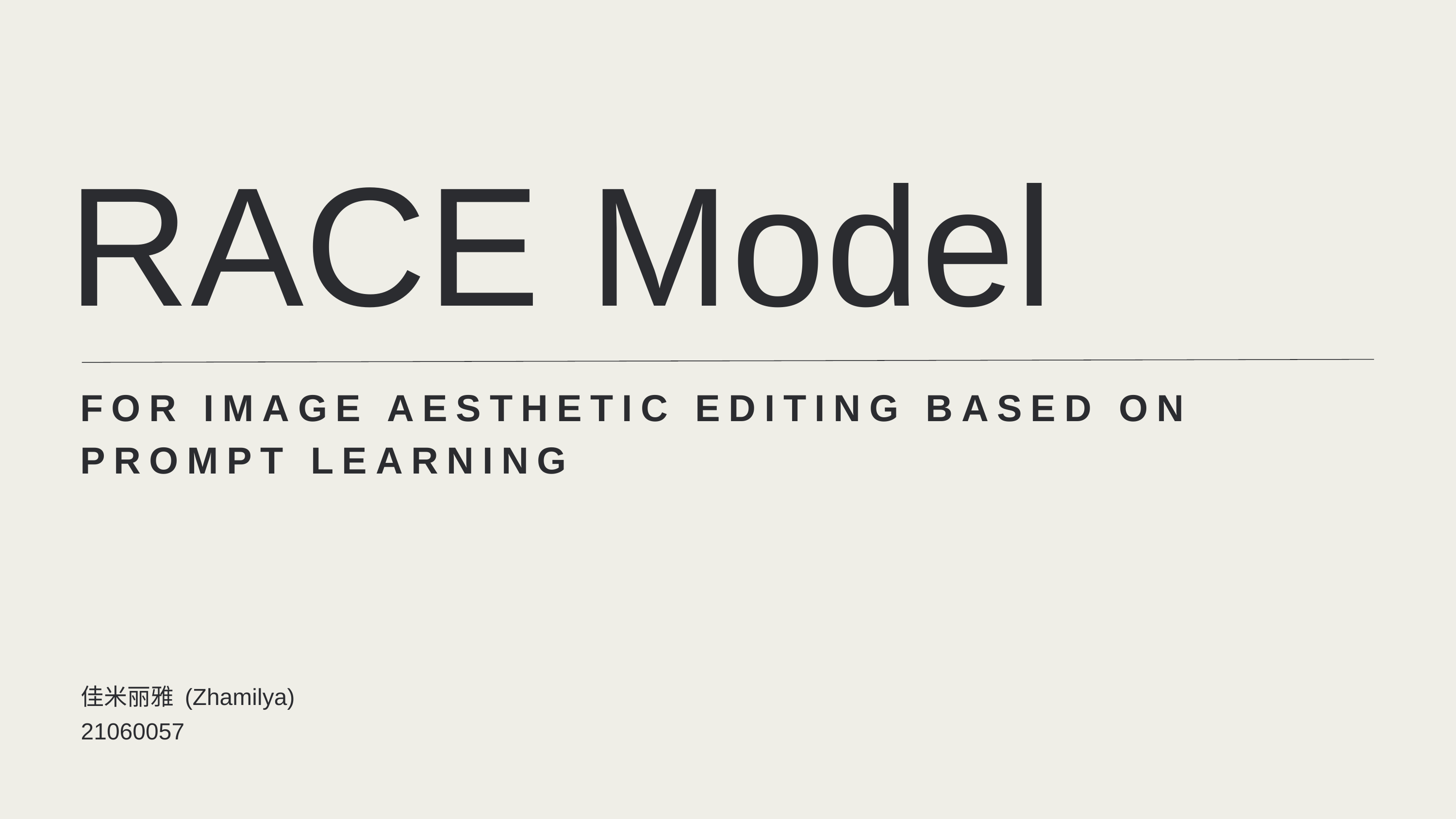

RACE Model

FOR IMAGE AESTHETIC EDITING BASED ON PROMPT LEARNING
佳米丽雅 (Zhamilya)
21060057